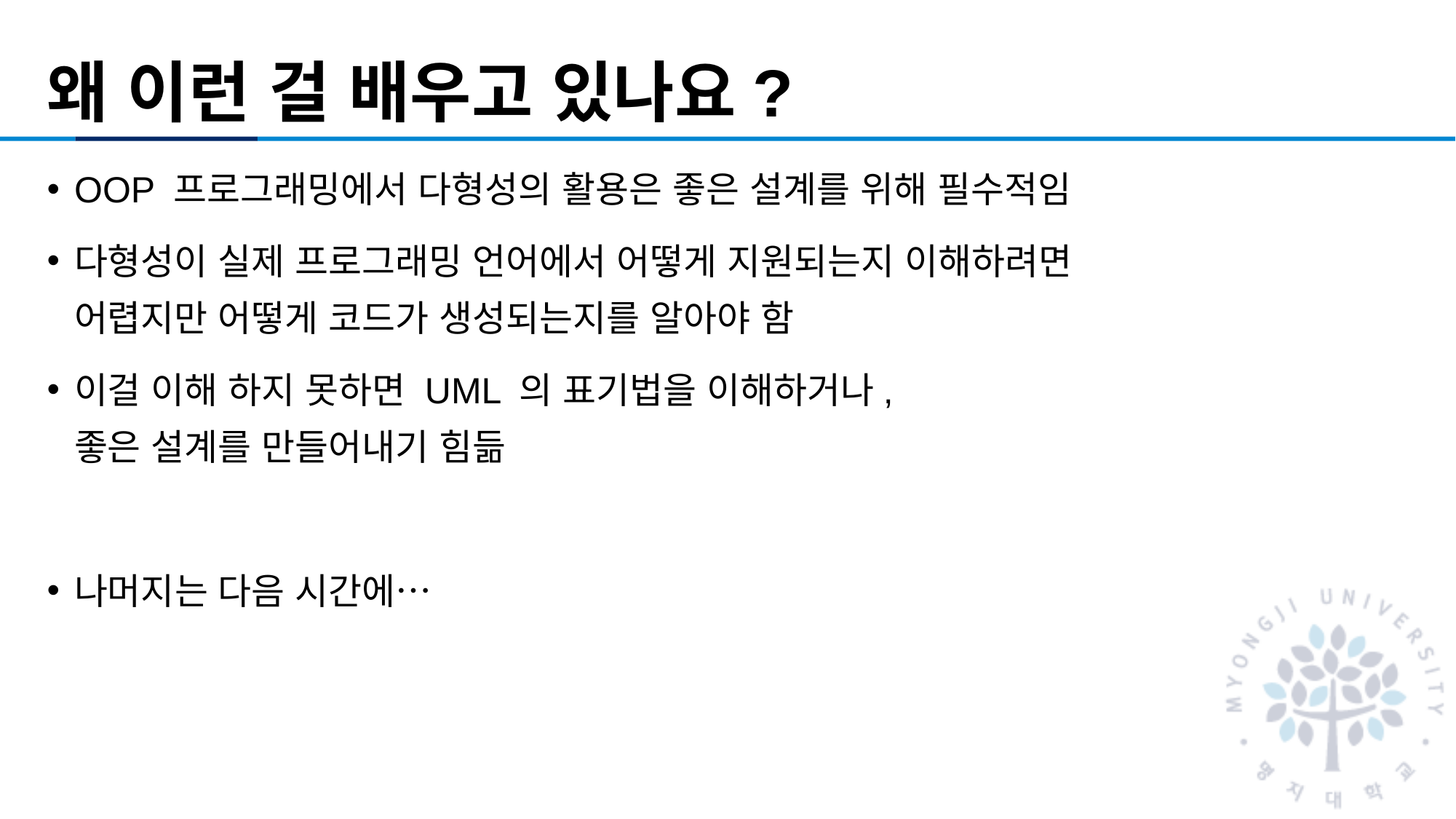

# 왜 이런 걸 배우고 있나요?
OOP 프로그래밍에서 다형성의 활용은 좋은 설계를 위해 필수적임
다형성이 실제 프로그래밍 언어에서 어떻게 지원되는지 이해하려면
어렵지만 어떻게 코드가 생성되는지를 알아야 함
이걸 이해 하지 못하면 UML 의 표기법을 이해하거나,
좋은 설계를 만들어내기 힘듦

나머지는 다음 시간에…